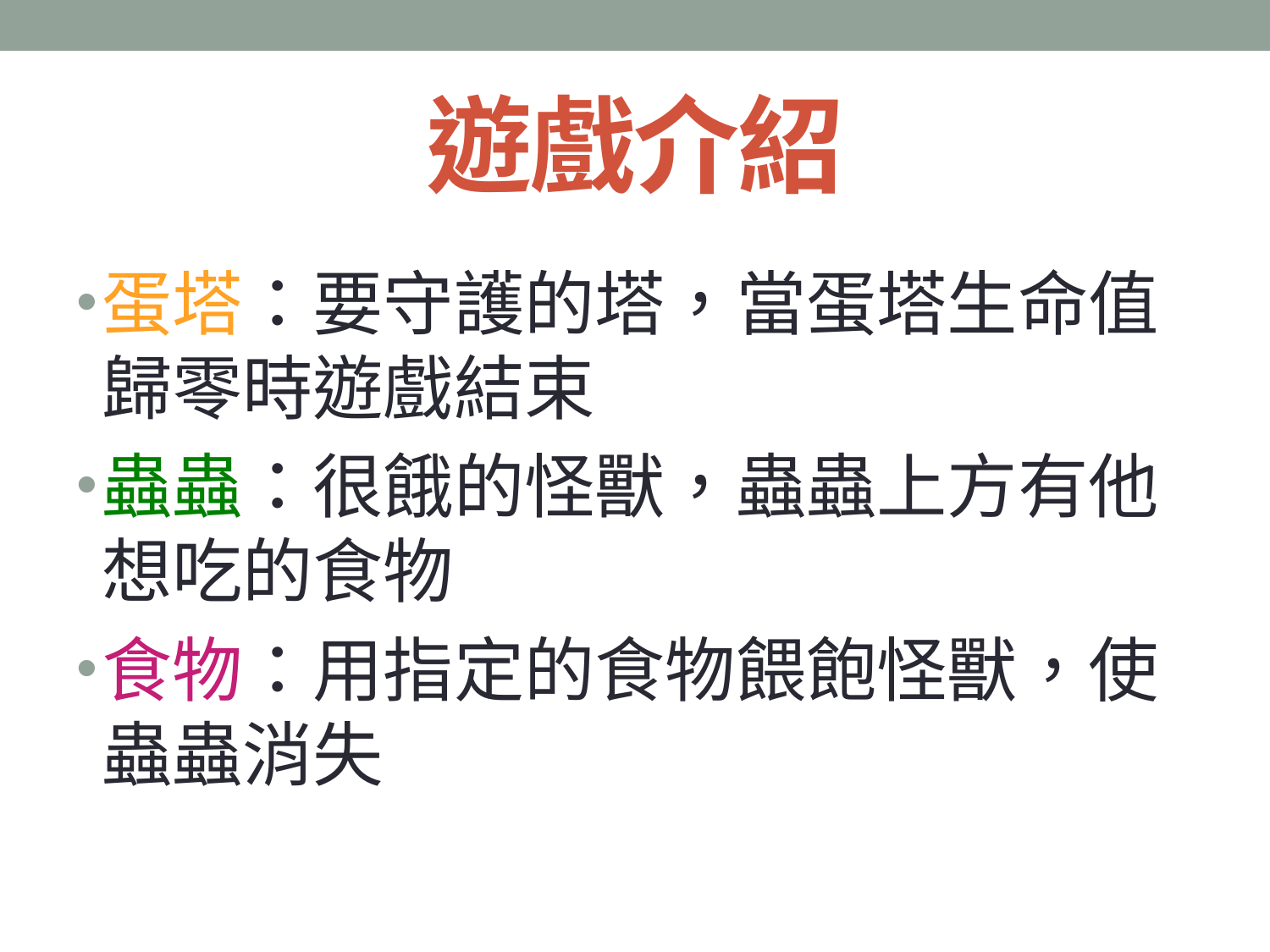

# 遊戲介紹
蛋塔：要守護的塔，當蛋塔生命值歸零時遊戲結束
蟲蟲：很餓的怪獸，蟲蟲上方有他想吃的食物
食物：用指定的食物餵飽怪獸，使蟲蟲消失